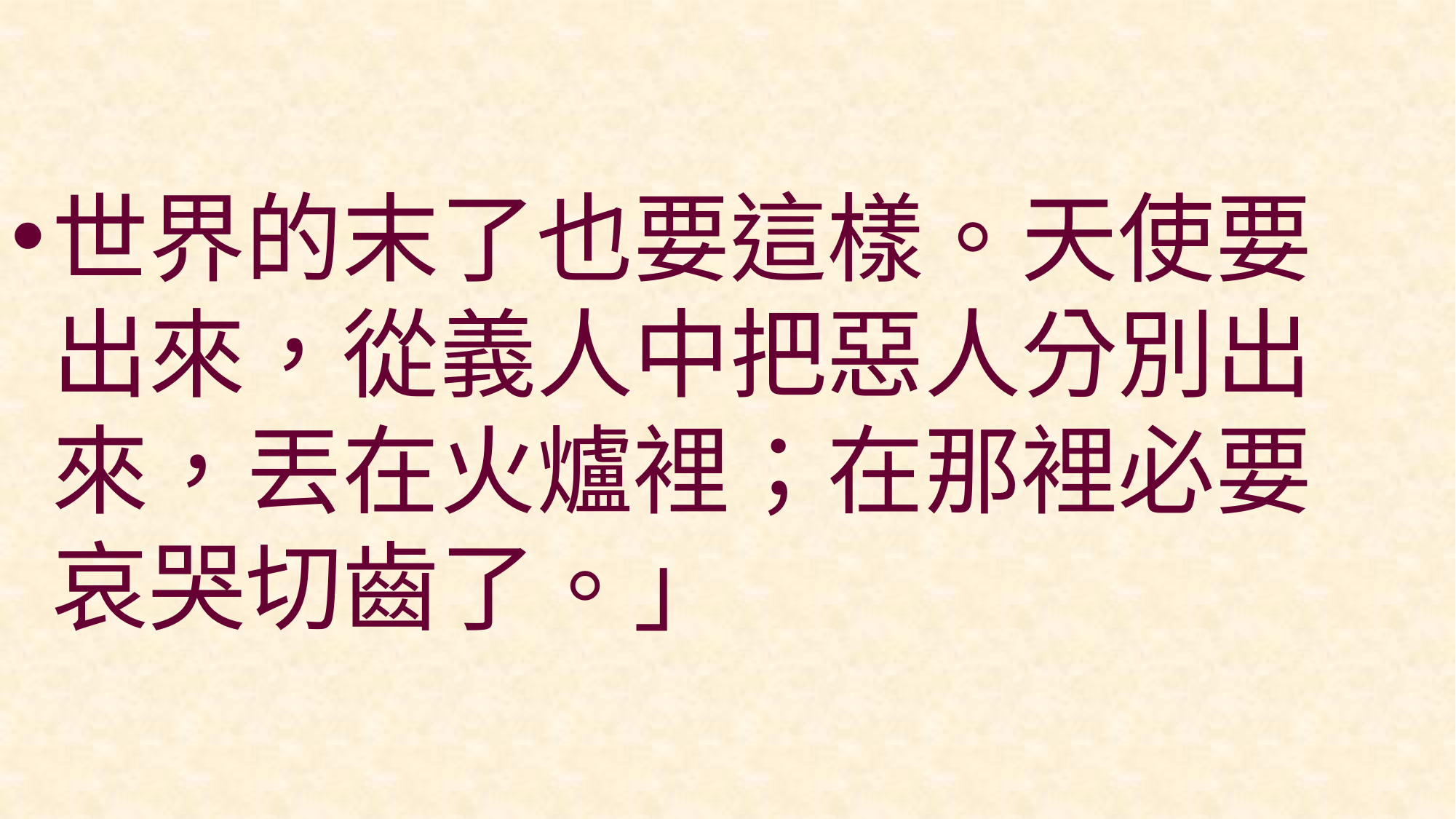

世界的末了也要這樣。天使要出來，從義人中把惡人分別出來，丟在火爐裡；在那裡必要哀哭切齒了。」